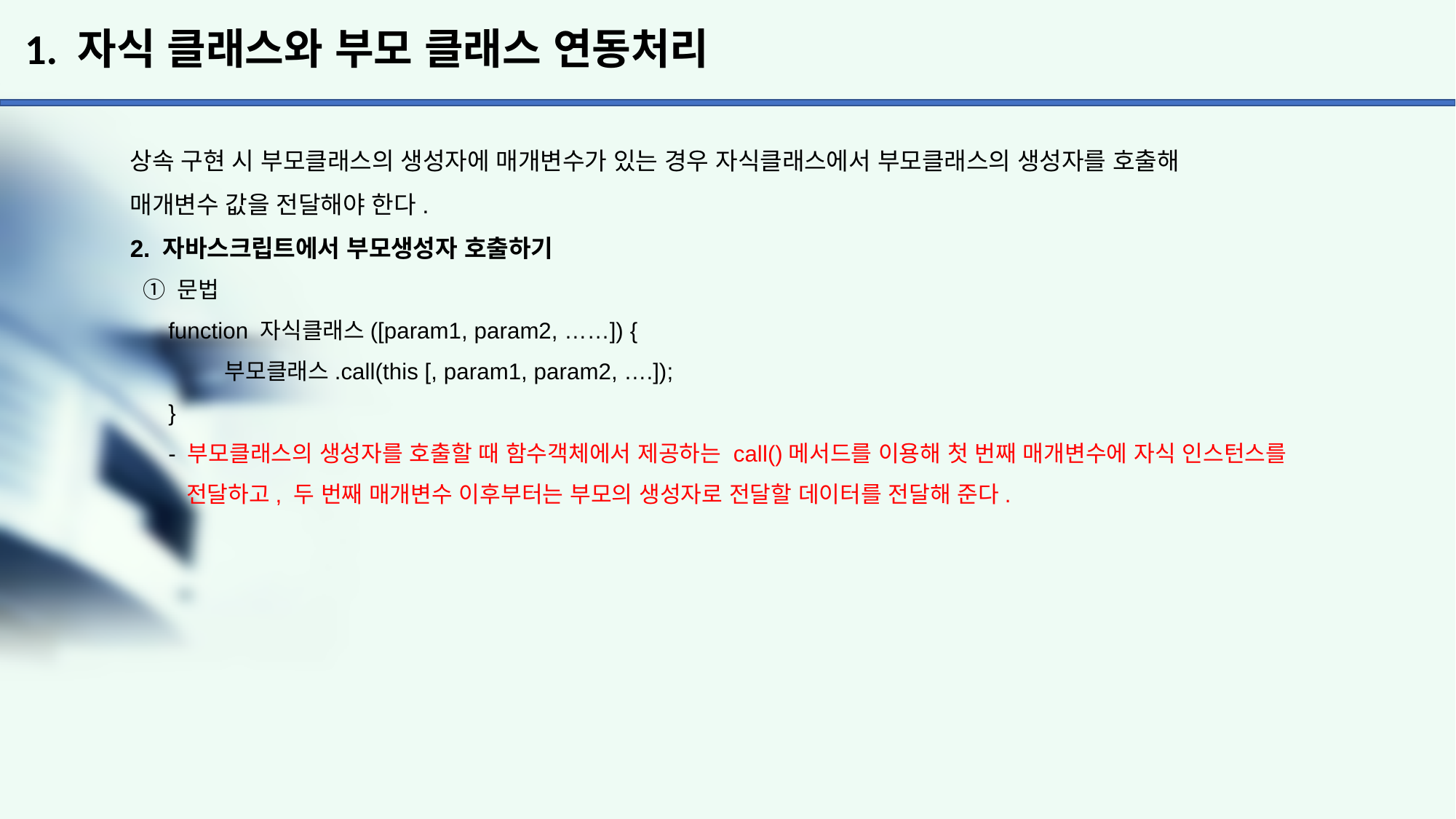

# 1. 자식 클래스와 부모 클래스 연동처리
상속 구현 시 부모클래스의 생성자에 매개변수가 있는 경우 자식클래스에서 부모클래스의 생성자를 호출해
매개변수 값을 전달해야 한다.
2. 자바스크립트에서 부모생성자 호출하기
  ① 문법
      function 자식클래스([param1, param2, ……]) {
              부모클래스.call(this [, param1, param2, ….]);
      }
      - 부모클래스의 생성자를 호출할 때 함수객체에서 제공하는 call()메서드를 이용해 첫 번째 매개변수에 자식 인스턴스를
        전달하고, 두 번째 매개변수 이후부터는 부모의 생성자로 전달할 데이터를 전달해 준다.